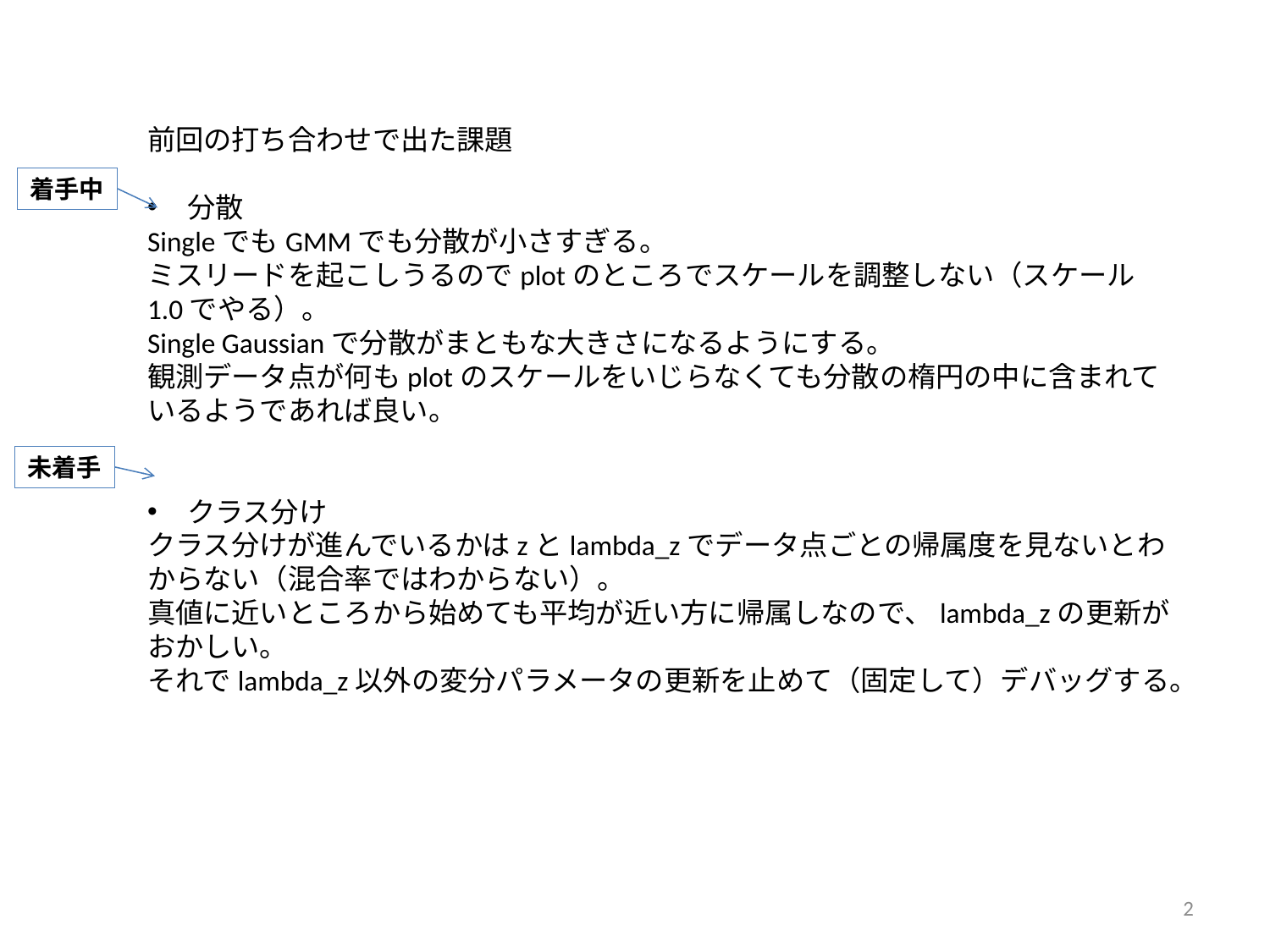

前回の打ち合わせで出た課題

分散
SingleでもGMMでも分散が小さすぎる。
ミスリードを起こしうるのでplotのところでスケールを調整しない（スケール1.0でやる）。
Single Gaussianで分散がまともな大きさになるようにする。
観測データ点が何もplotのスケールをいじらなくても分散の楕円の中に含まれているようであれば良い。

クラス分け
クラス分けが進んでいるかはzとlambda_zでデータ点ごとの帰属度を見ないとわからない（混合率ではわからない）。
真値に近いところから始めても平均が近い方に帰属しなので、lambda_zの更新がおかしい。
それでlambda_z以外の変分パラメータの更新を止めて（固定して）デバッグする。
着手中
未着手
2